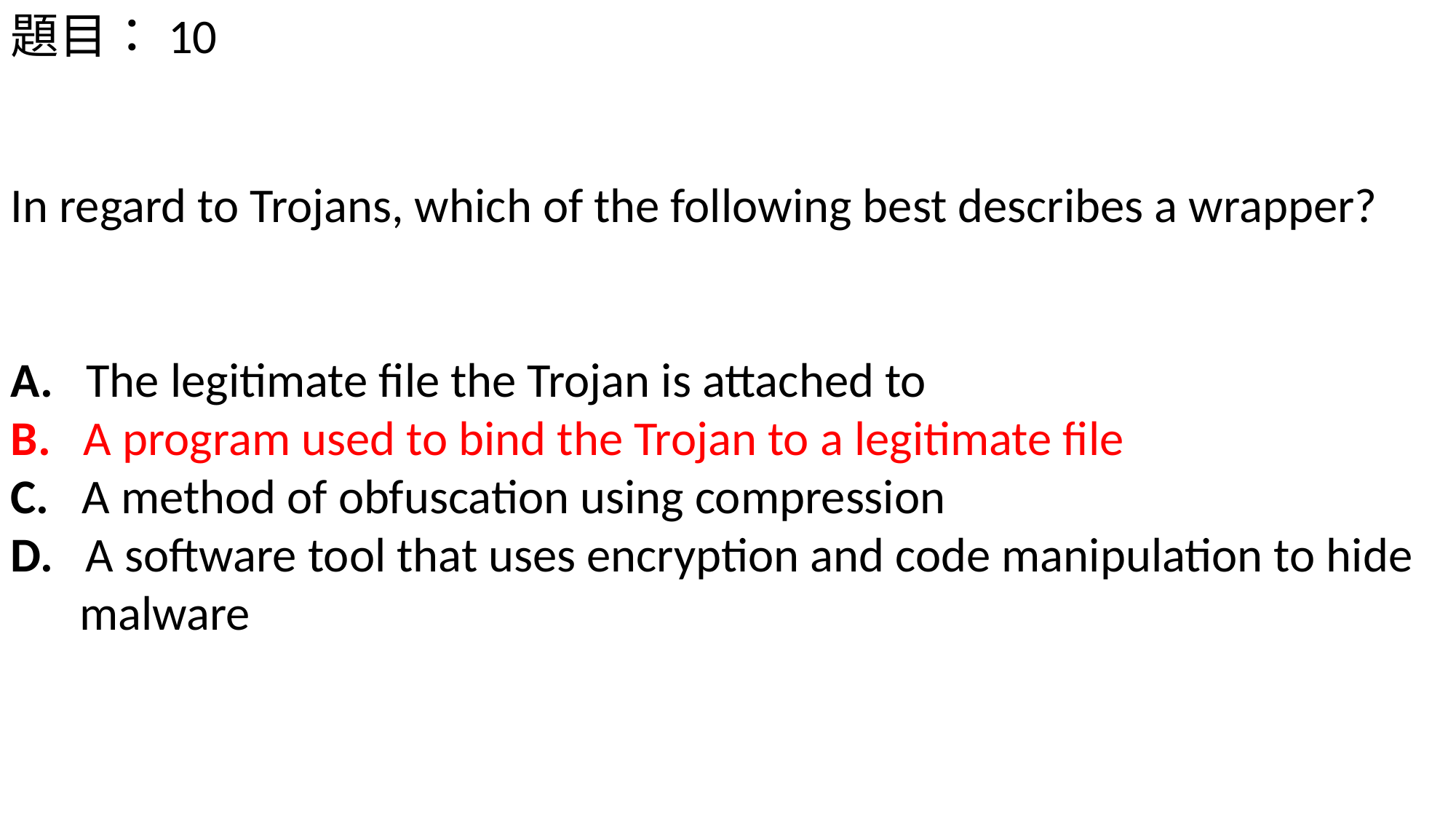

題目：10
In regard to Trojans, which of the following best describes a wrapper?

A.   The legitimate file the Trojan is attached to
B.   A program used to bind the Trojan to a legitimate file
C.   A method of obfuscation using compression
D.   A software tool that uses encryption and code manipulation to hide
malware